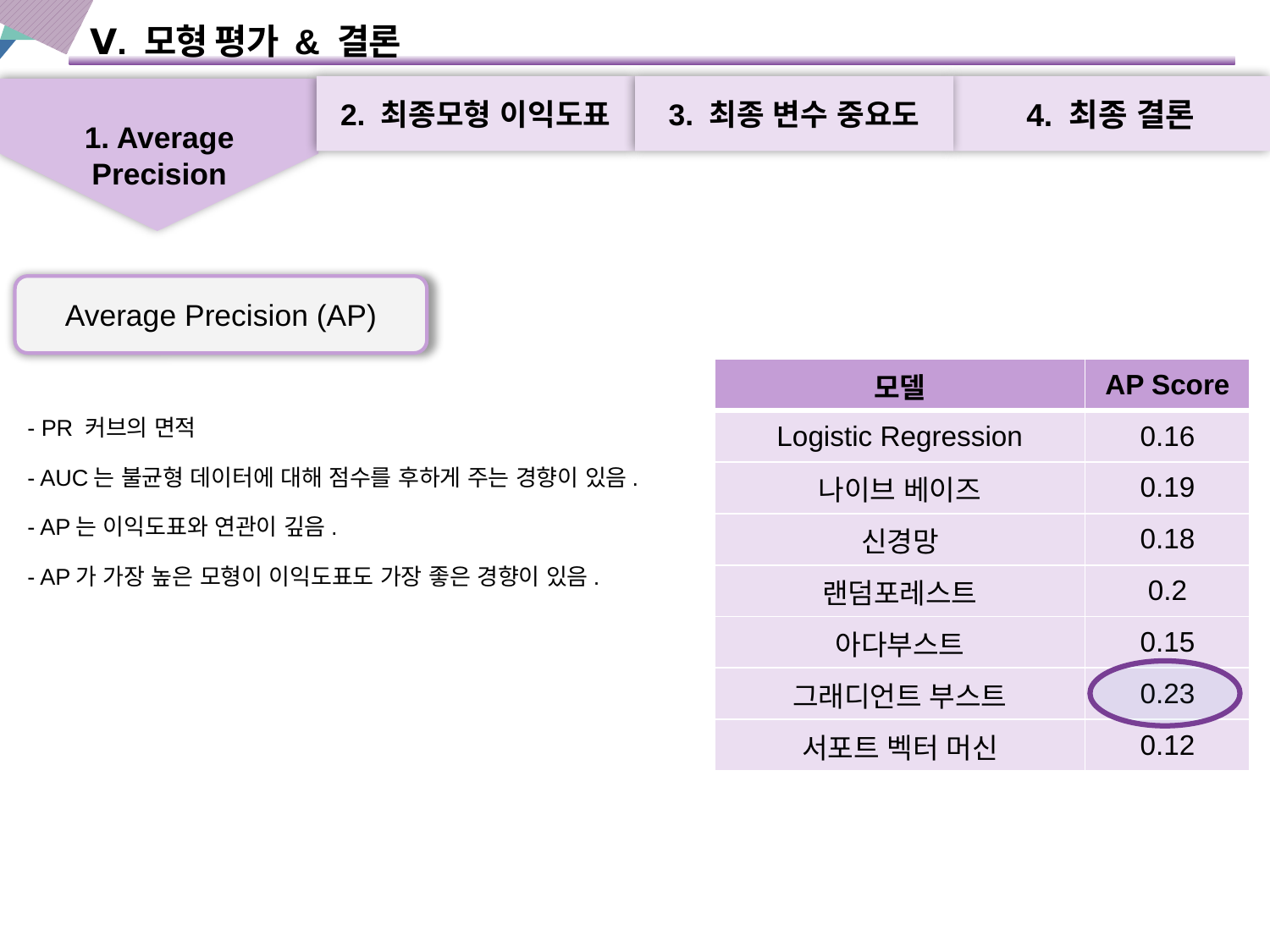

Ⅴ. 모형 평가 & 결론
2. 최종모형 이익도표
3. 최종 변수 중요도
4. 최종 결론
1. Average Precision
Average Precision (AP)
| 모델 | AP Score |
| --- | --- |
| Logistic Regression | 0.16 |
| 나이브 베이즈 | 0.19 |
| 신경망 | 0.18 |
| 랜덤포레스트 | 0.2 |
| 아다부스트 | 0.15 |
| 그래디언트 부스트 | 0.23 |
| 서포트 벡터 머신 | 0.12 |
- PR 커브의 면적
- AUC는 불균형 데이터에 대해 점수를 후하게 주는 경향이 있음.
- AP는 이익도표와 연관이 깊음.
- AP가 가장 높은 모형이 이익도표도 가장 좋은 경향이 있음.